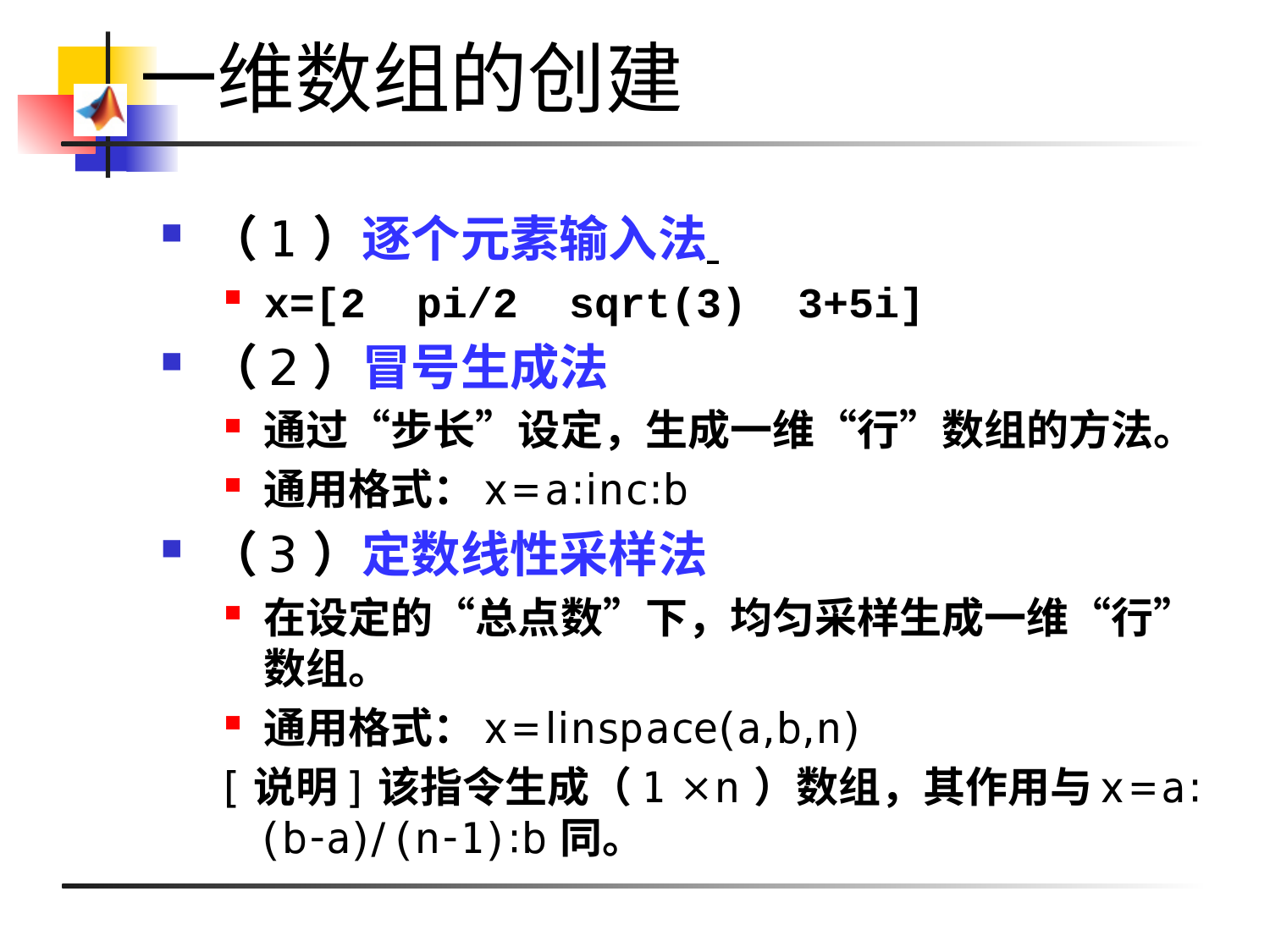

# 一维数组的创建
（1）逐个元素输入法
x=[2  pi/2  sqrt(3)  3+5i]
（2）冒号生成法
通过“步长”设定，生成一维“行”数组的方法。
通用格式：x=a:inc:b
（3）定数线性采样法
在设定的“总点数”下，均匀采样生成一维“行”数组。
通用格式：x=linspace(a,b,n)
[说明]该指令生成（1 ×n）数组，其作用与x=a:(b-a)/(n-1):b同。